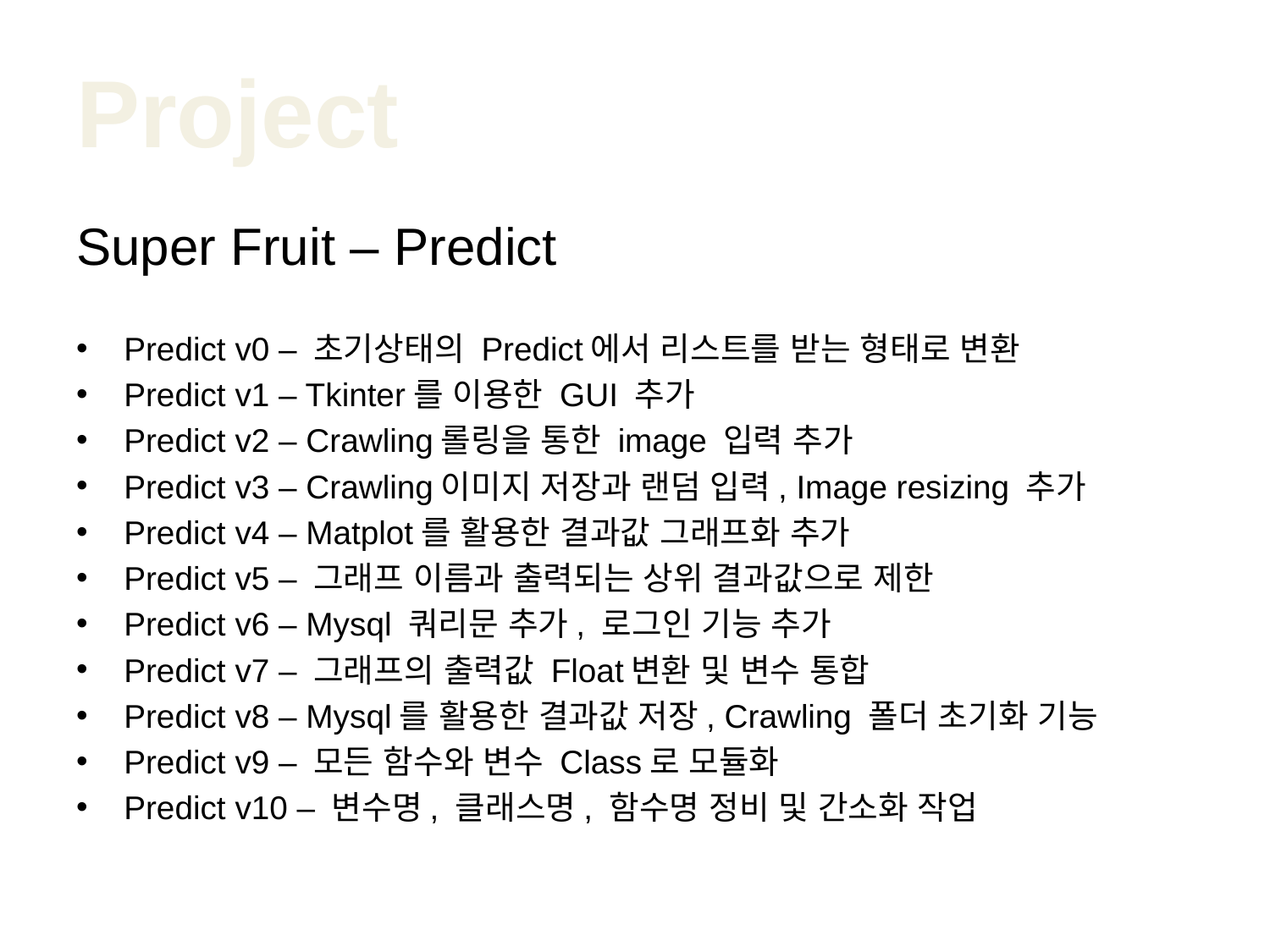

Project
Super Fruit – Predict

Predict v0 – 초기상태의 Predict에서 리스트를 받는 형태로 변환
Predict v1 – Tkinter를 이용한 GUI 추가
Predict v2 – Crawling롤링을 통한 image 입력 추가
Predict v3 – Crawling이미지 저장과 랜덤 입력, Image resizing 추가
Predict v4 – Matplot를 활용한 결과값 그래프화 추가
Predict v5 – 그래프 이름과 출력되는 상위 결과값으로 제한
Predict v6 – Mysql 쿼리문 추가, 로그인 기능 추가
Predict v7 – 그래프의 출력값 Float변환 및 변수 통합
Predict v8 – Mysql를 활용한 결과값 저장, Crawling 폴더 초기화 기능
Predict v9 – 모든 함수와 변수 Class로 모듈화
Predict v10 – 변수명, 클래스명, 함수명 정비 및 간소화 작업